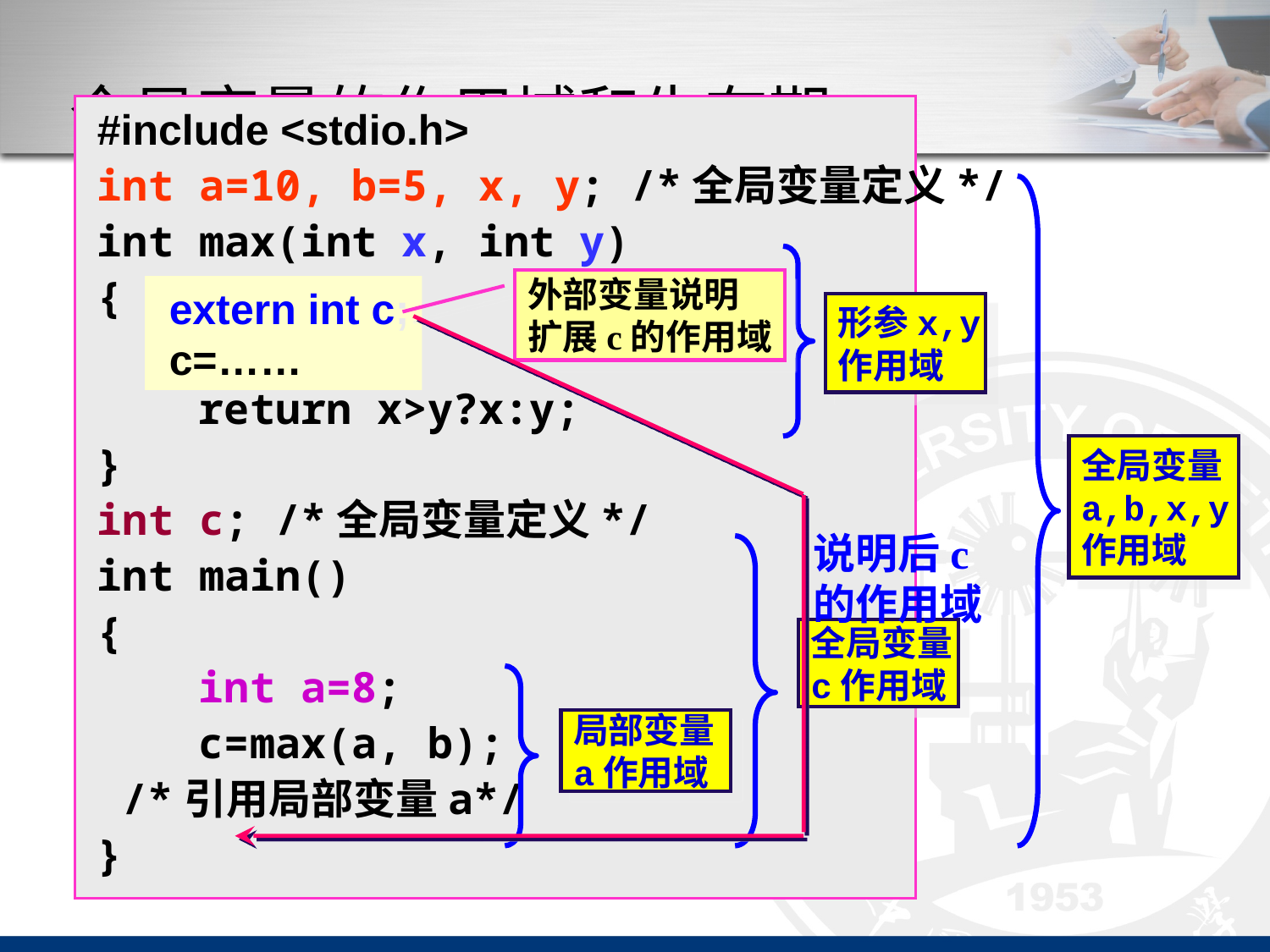

# 全局变量的作用域和生存期
#include <stdio.h>
int a=10, b=5, x, y; /*全局变量定义*/
int max(int x, int y)
{
    ……
    return x>y?x:y;
}
int c; /*全局变量定义*/
int main()
{
    int a=8;
    c=max(a, b);
 /*引用局部变量a*/
}

全局变量
a,b,x,y
作用域

形参x,y
作用域
外部变量说明
扩展c的作用域
 extern int c;
 c=……

说明后c
的作用域

全局变量
c作用域

局部变量
a作用域